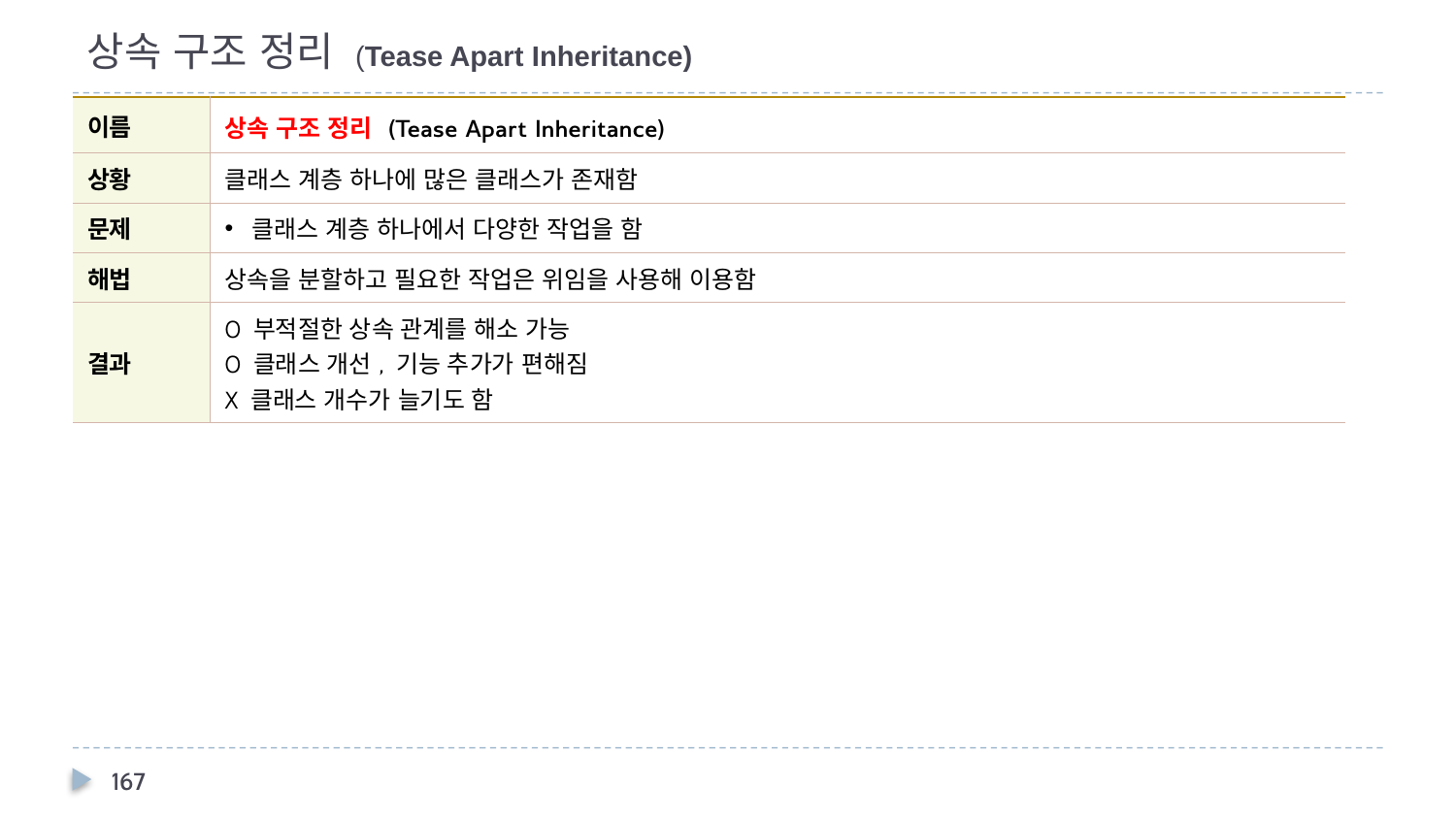

# 상속 구조 정리 (Tease Apart Inheritance)
| 이름 | 상속 구조 정리 (Tease Apart Inheritance) |
| --- | --- |
| 상황 | 클래스 계층 하나에 많은 클래스가 존재함 |
| 문제 | 클래스 계층 하나에서 다양한 작업을 함 |
| 해법 | 상속을 분할하고 필요한 작업은 위임을 사용해 이용함 |
| 결과 | O 부적절한 상속 관계를 해소 가능 O 클래스 개선, 기능 추가가 편해짐 X 클래스 개수가 늘기도 함 |
167